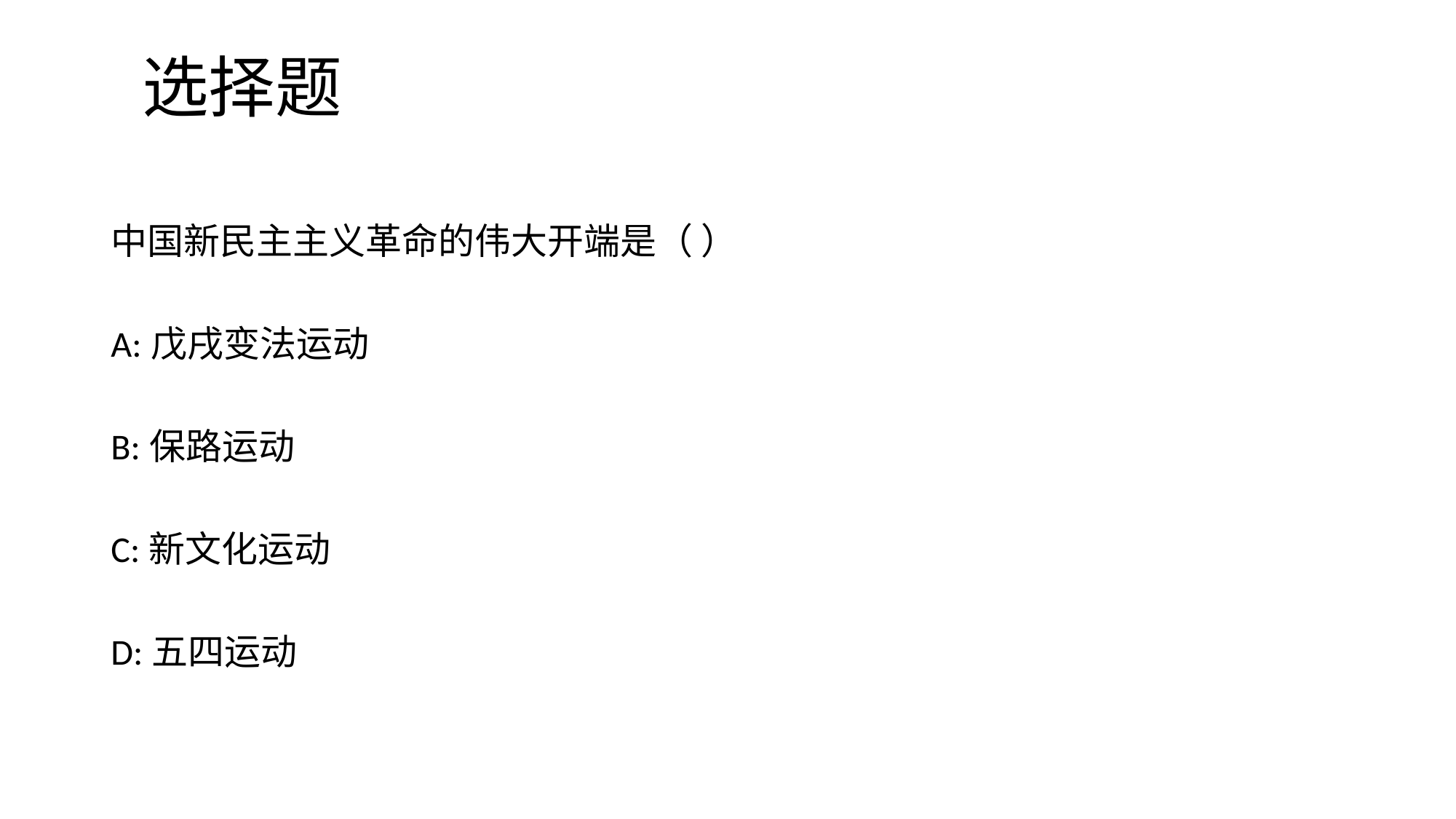

# 选择题
中国新民主主义革命的伟大开端是（ ）
A:戊戌变法运动
B:保路运动
C:新文化运动
D:五四运动